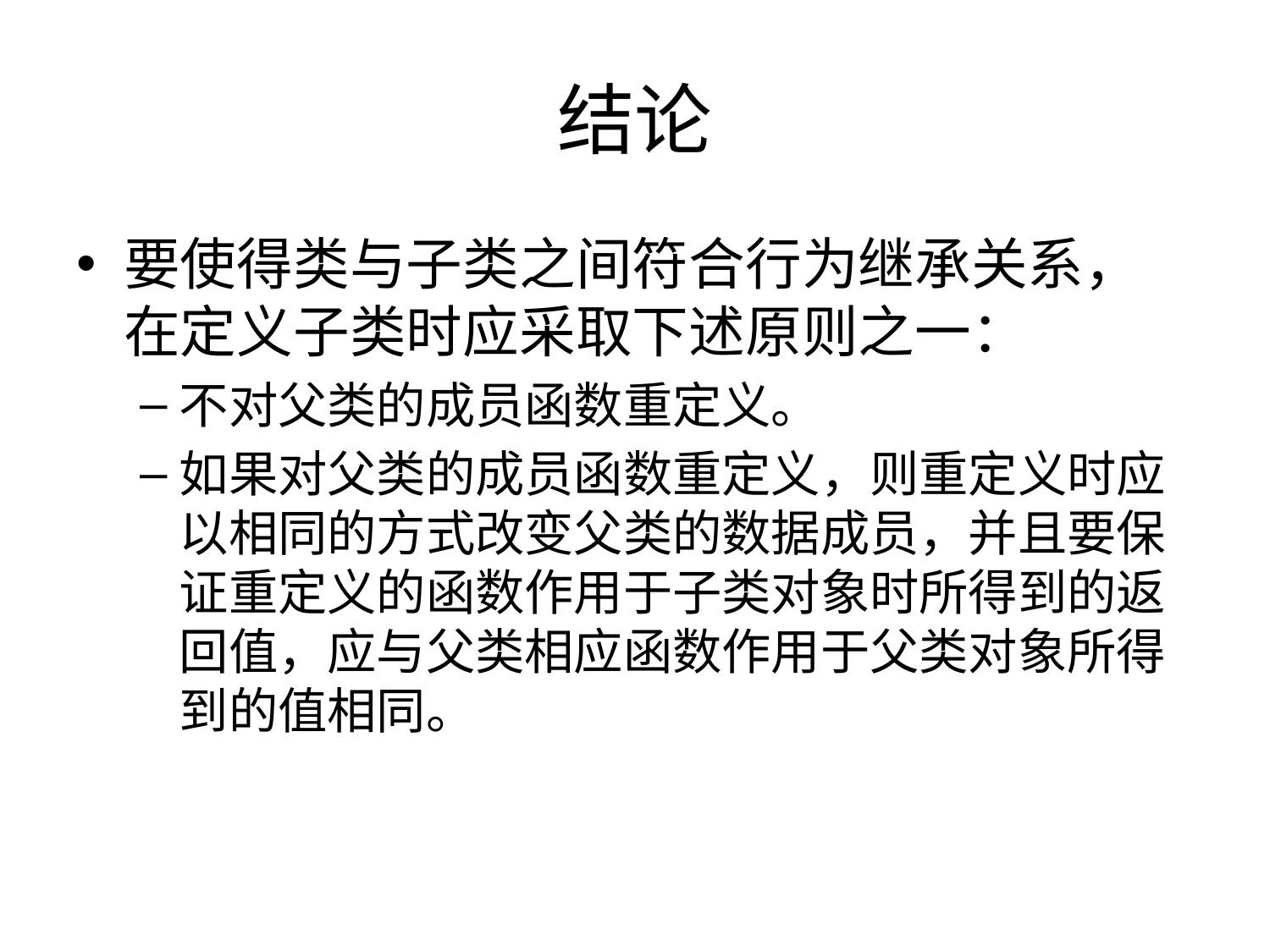

# 结论
要使得类与子类之间符合行为继承关系，在定义子类时应采取下述原则之一：
不对父类的成员函数重定义。
如果对父类的成员函数重定义，则重定义时应以相同的方式改变父类的数据成员，并且要保证重定义的函数作用于子类对象时所得到的返回值，应与父类相应函数作用于父类对象所得到的值相同。